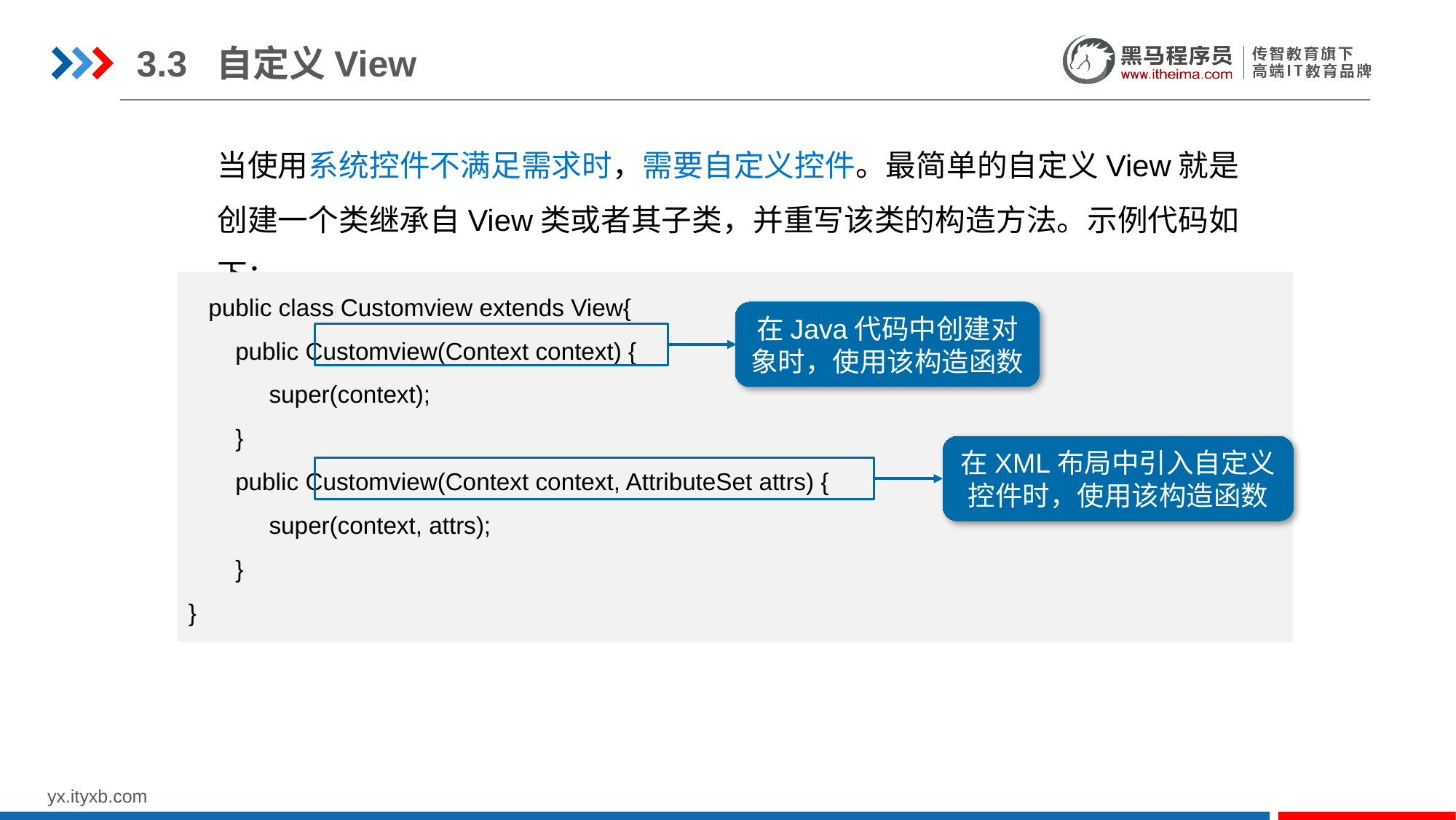

3.3  自定义View
当使用系统控件不满足需求时，需要自定义控件。最简单的自定义View就是创建一个类继承自View类或者其子类，并重写该类的构造方法。示例代码如下：

   public class Customview extends View{
       public Customview(Context context) {
            super(context);
       }
       public Customview(Context context, AttributeSet attrs) {
            super(context, attrs);
       }
}

在Java代码中创建对象时，使用该构造函数

在XML布局中引入自定义控件时，使用该构造函数